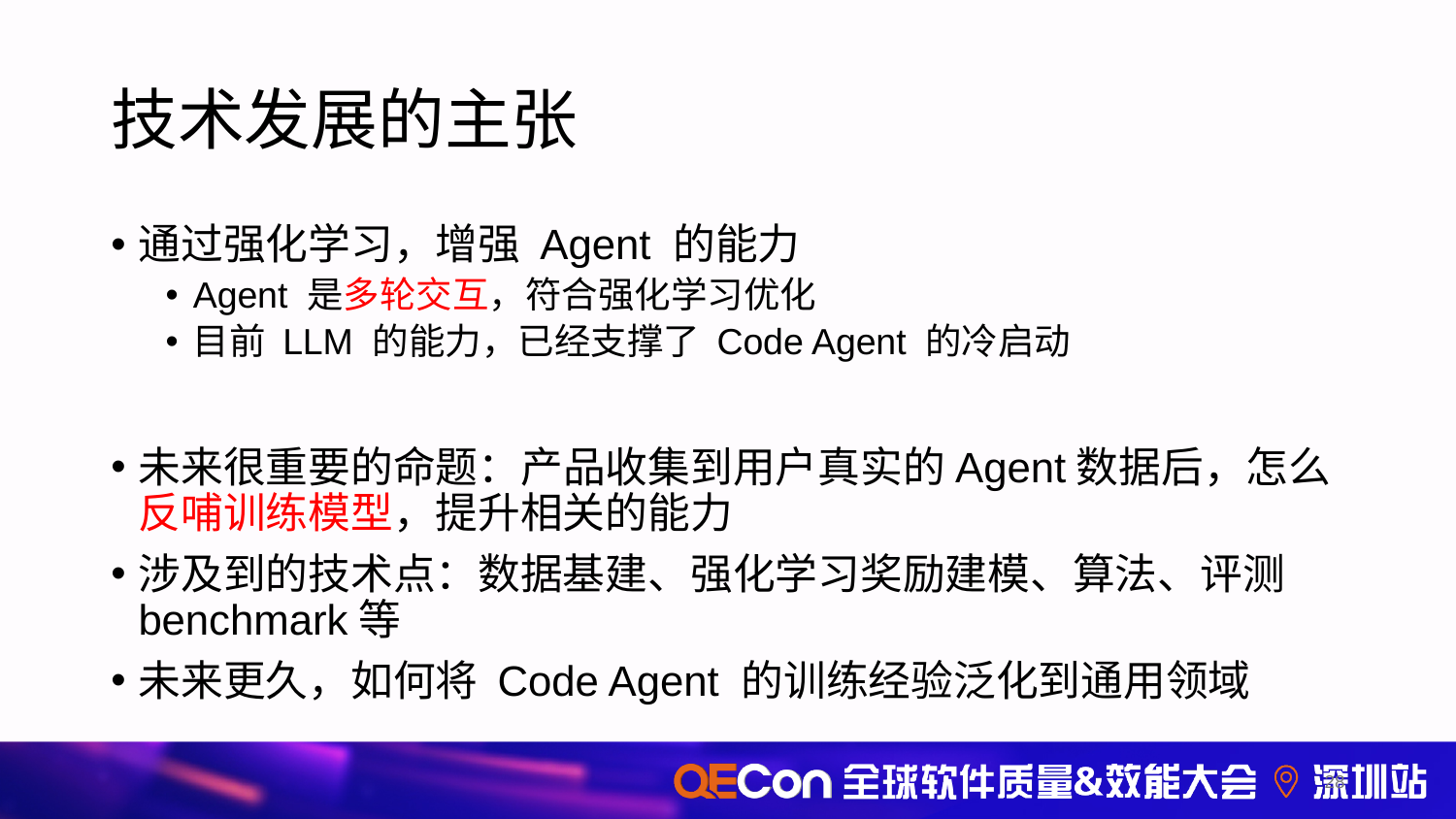

# 技术发展的主张
通过强化学习，增强 Agent 的能力
Agent 是多轮交互，符合强化学习优化
目前 LLM 的能力，已经支撑了 Code Agent 的冷启动

未来很重要的命题：产品收集到用户真实的Agent数据后，怎么反哺训练模型，提升相关的能力
涉及到的技术点：数据基建、强化学习奖励建模、算法、评测benchmark等
未来更久，如何将 Code Agent 的训练经验泛化到通用领域
28